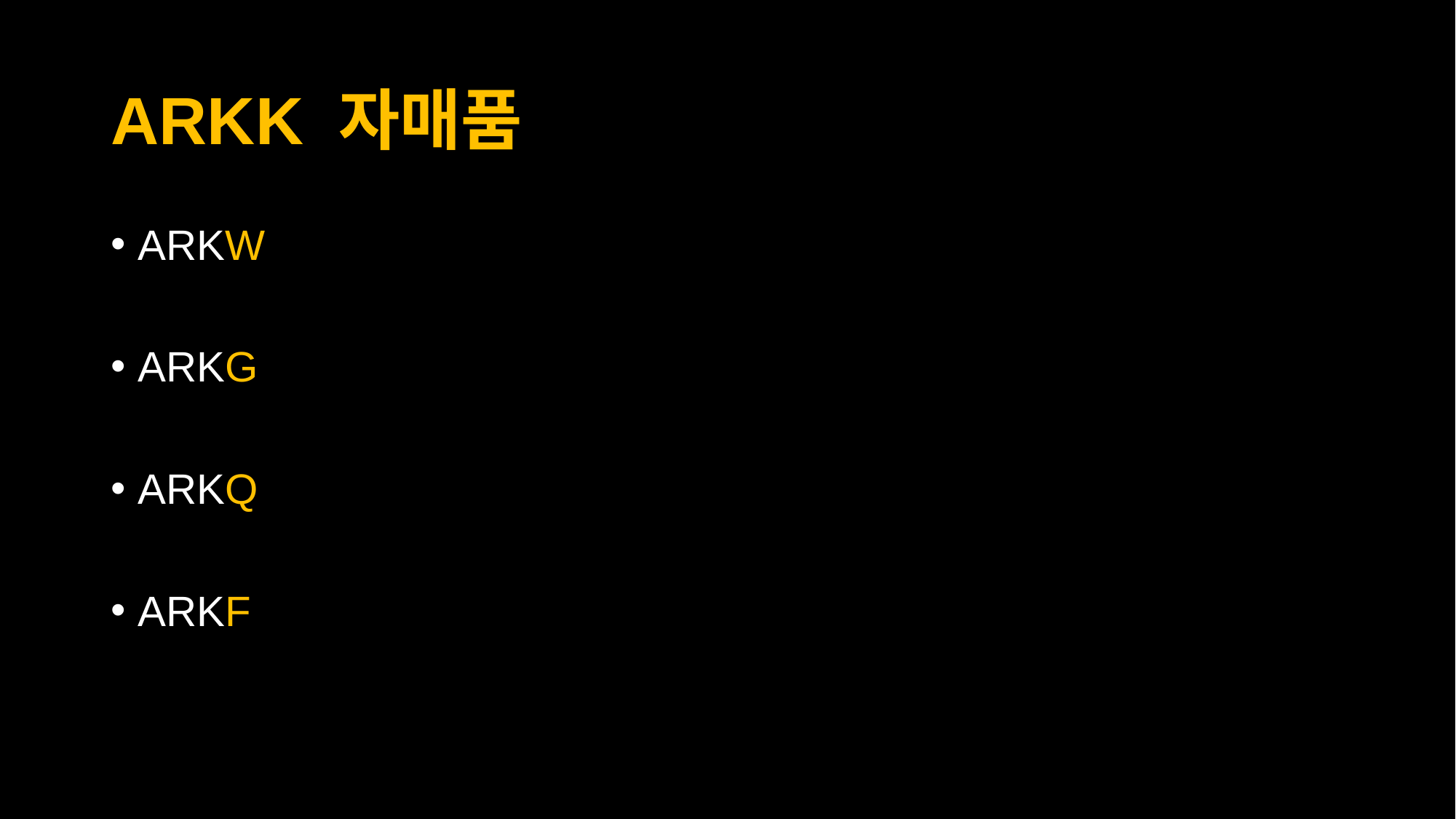

# ARKK 자매품
ARKW

ARKG

ARKQ

ARKF